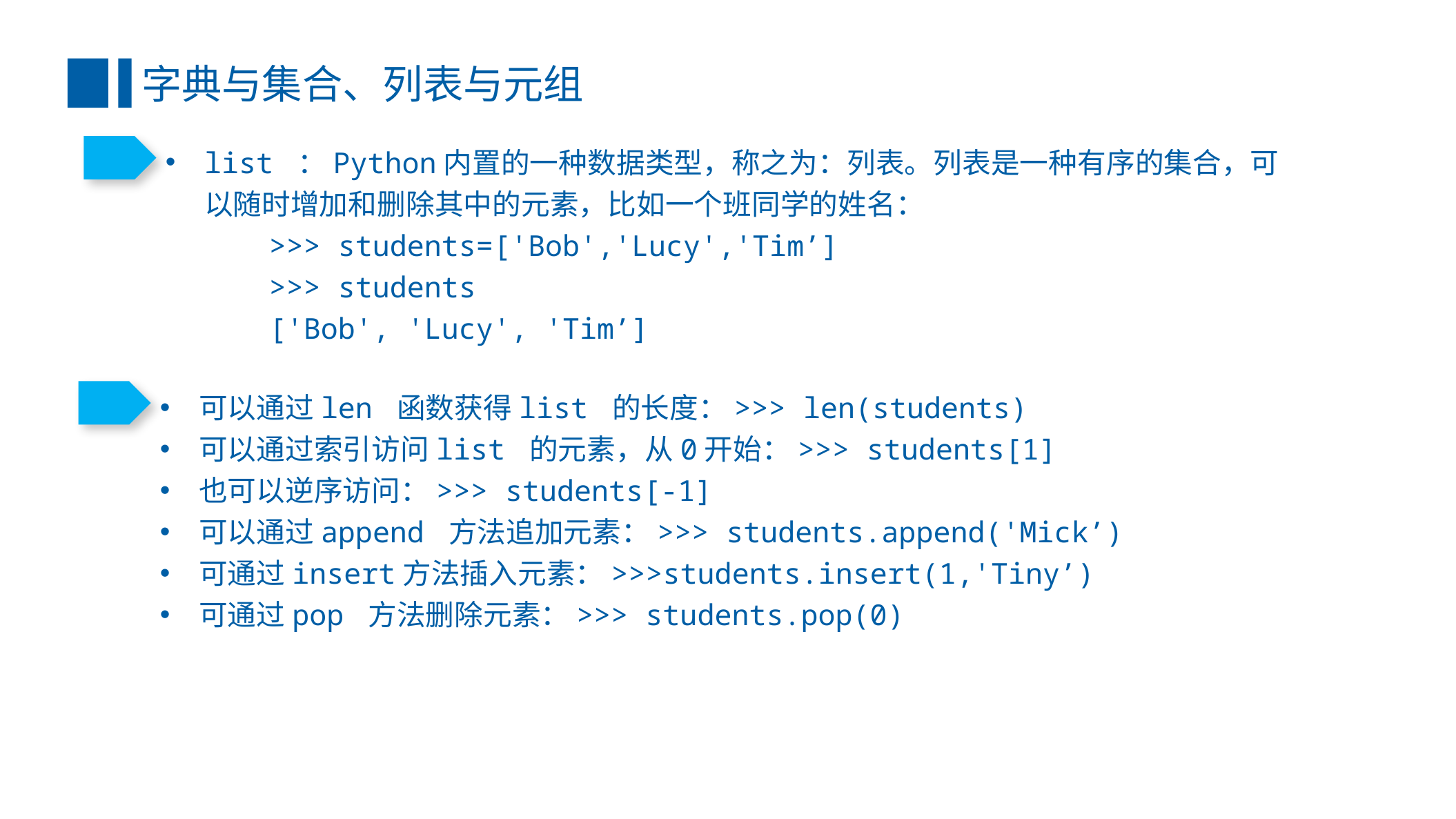

字典与集合、列表与元组

list ：Python内置的一种数据类型，称之为：列表。列表是一种有序的集合，可以随时增加和删除其中的元素，比如一个班同学的姓名：
	>>> students=['Bob','Lucy','Tim’]
	>>> students
	['Bob', 'Lucy', 'Tim’]

可以通过len 函数获得list 的长度：>>> len(students)
可以通过索引访问list 的元素，从0开始：>>> students[1]
也可以逆序访问：>>> students[-1]
可以通过append 方法追加元素：>>> students.append('Mick’)
可通过insert方法插入元素：>>>students.insert(1,'Tiny’)
可通过pop 方法删除元素：>>> students.pop(0)